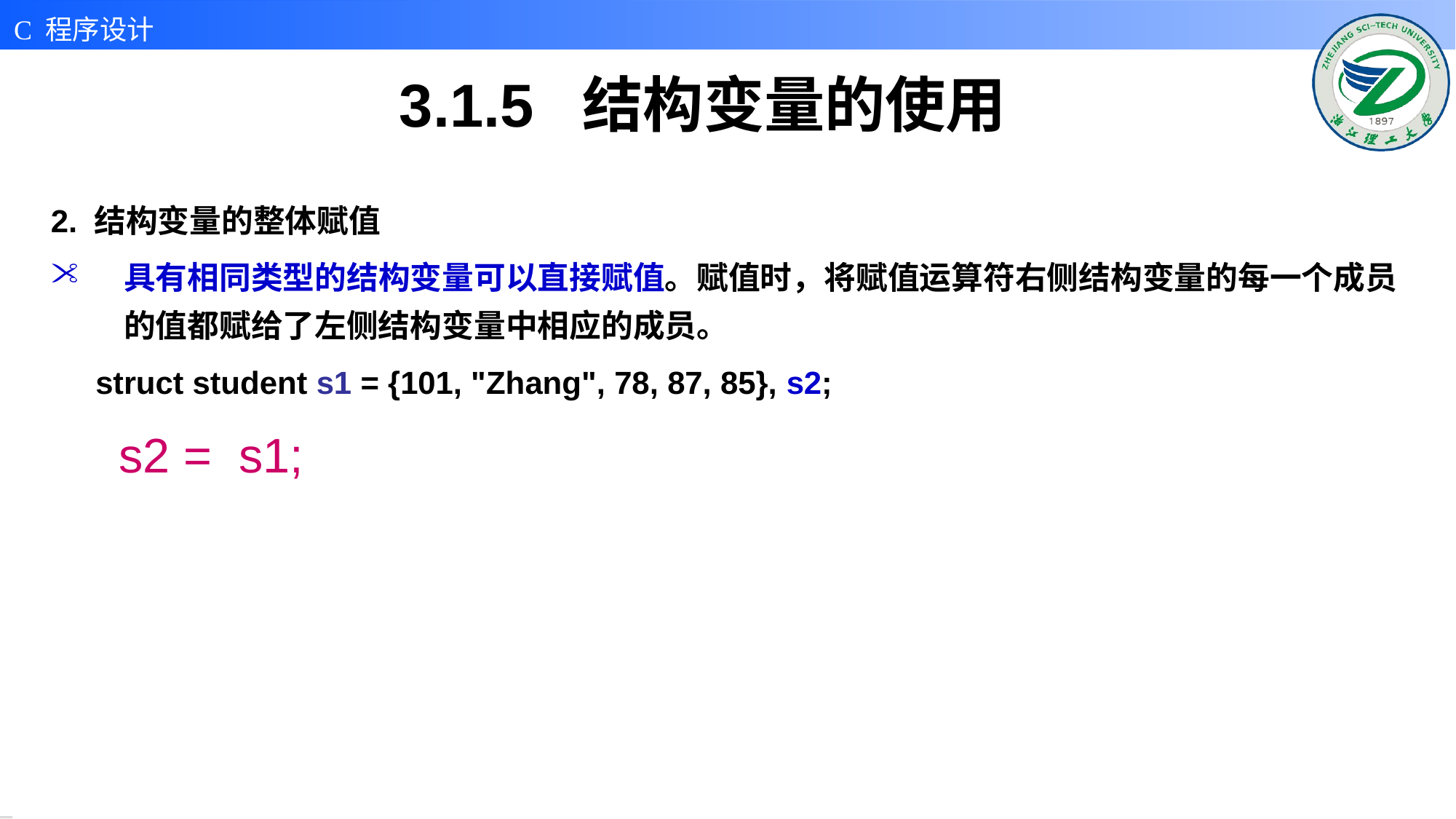

# 3.1.5  结构变量的使用
2. 结构变量的整体赋值
具有相同类型的结构变量可以直接赋值。赋值时，将赋值运算符右侧结构变量的每一个成员的值都赋给了左侧结构变量中相应的成员。
     struct student s1 = {101, "Zhang", 78, 87, 85}, s2;
 s2 =  s1;